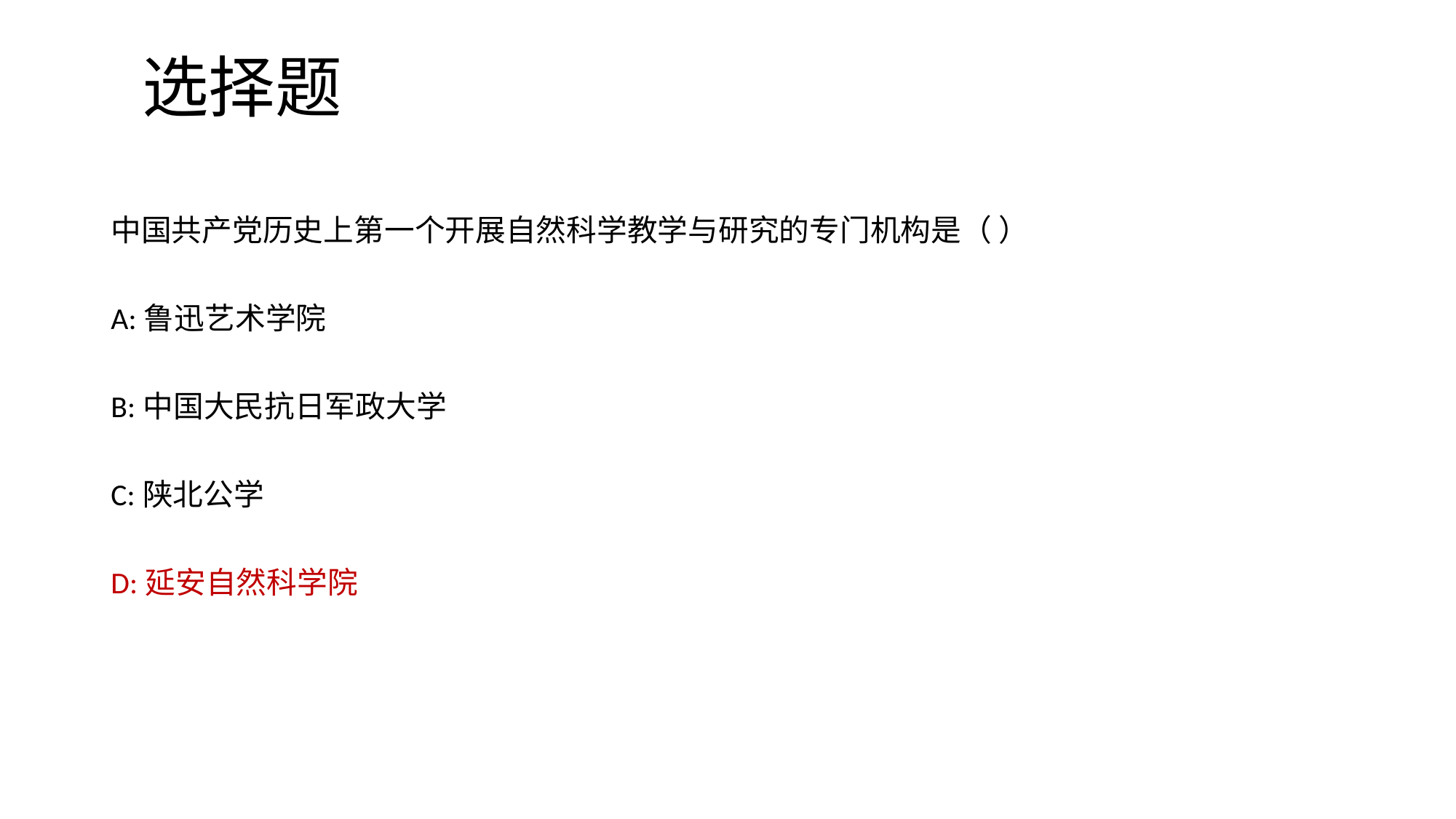

# 选择题
中国共产党历史上第一个开展自然科学教学与研究的专门机构是（ ）
A:鲁迅艺术学院
B:中国大民抗日军政大学
C:陕北公学
D:延安自然科学院